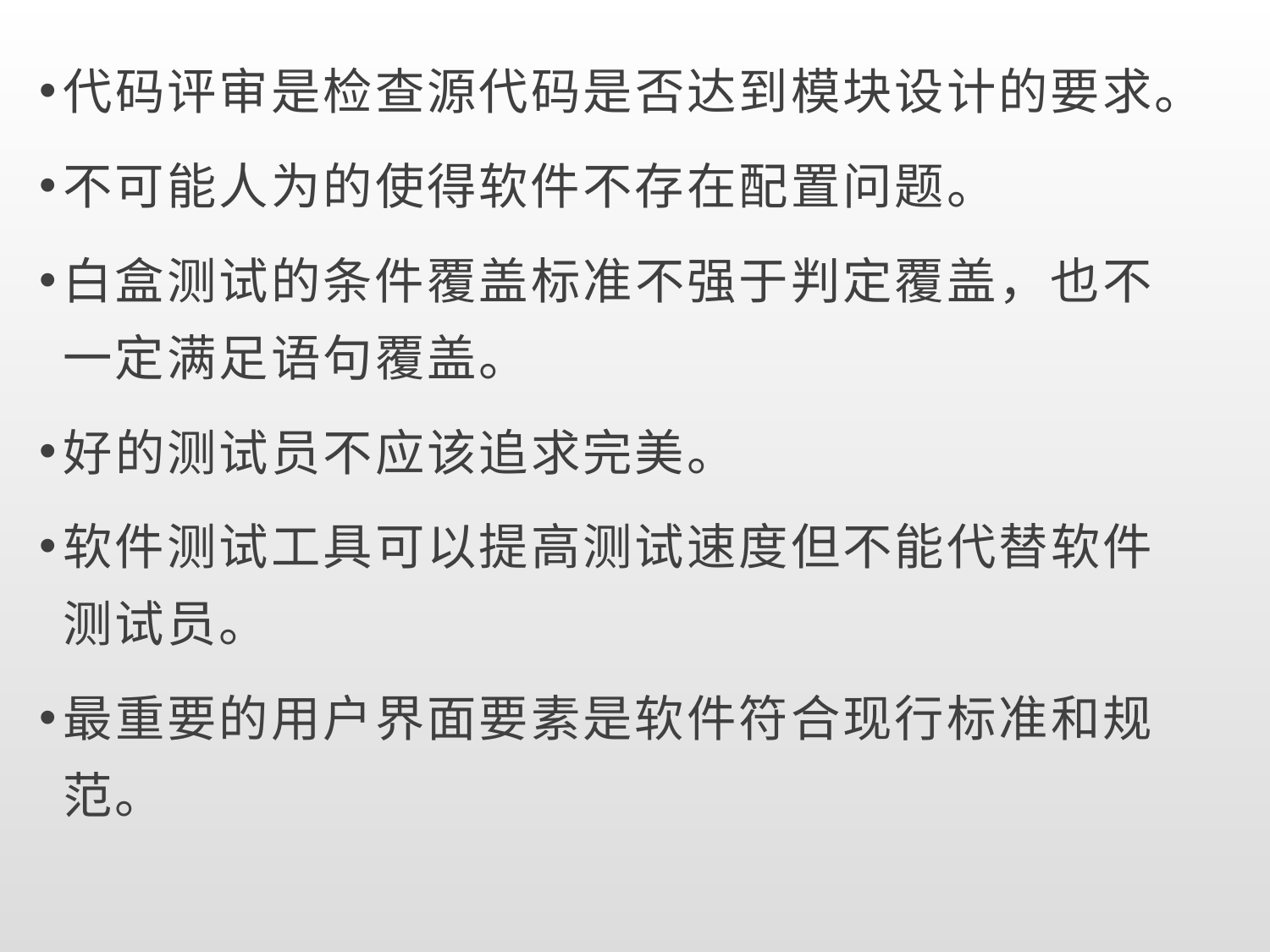

代码评审是检查源代码是否达到模块设计的要求。
不可能人为的使得软件不存在配置问题。
白盒测试的条件覆盖标准不强于判定覆盖，也不一定满足语句覆盖。
好的测试员不应该追求完美。
软件测试工具可以提高测试速度但不能代替软件测试员。
最重要的用户界面要素是软件符合现行标准和规范。